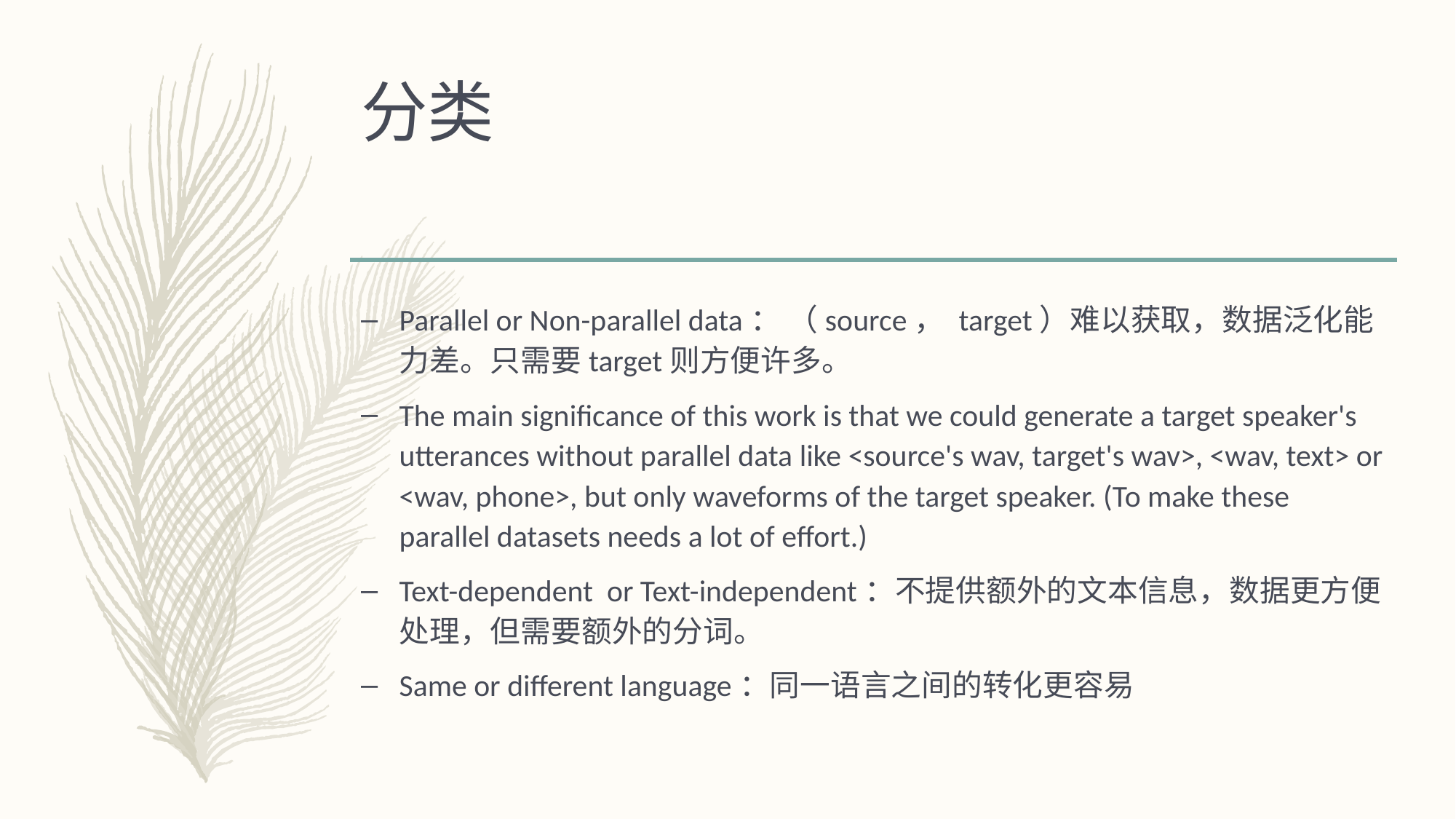

# 分类
Parallel or Non-parallel data： （source， target）难以获取，数据泛化能力差。只需要target则方便许多。
The main significance of this work is that we could generate a target speaker's utterances without parallel data like <source's wav, target's wav>, <wav, text> or <wav, phone>, but only waveforms of the target speaker. (To make these parallel datasets needs a lot of effort.)
Text-dependent  or Text-independent：不提供额外的文本信息，数据更方便处理，但需要额外的分词。
Same or different language：同一语言之间的转化更容易